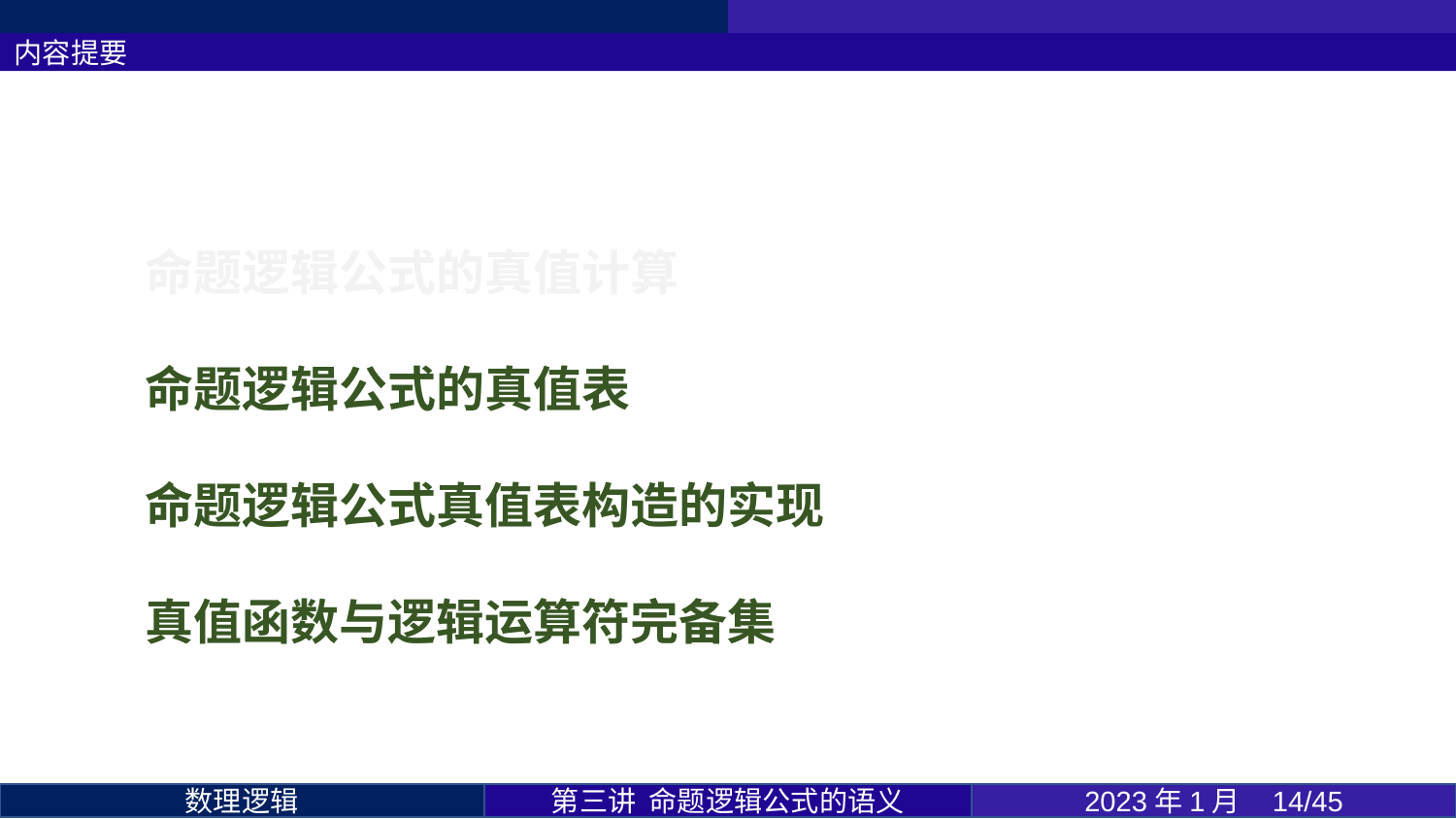

内容提要
命题逻辑公式的真值计算
命题逻辑公式的真值表
命题逻辑公式真值表构造的实现
真值函数与逻辑运算符完备集
第三讲  命题逻辑公式的语义
2023年1月    14/45
数理逻辑